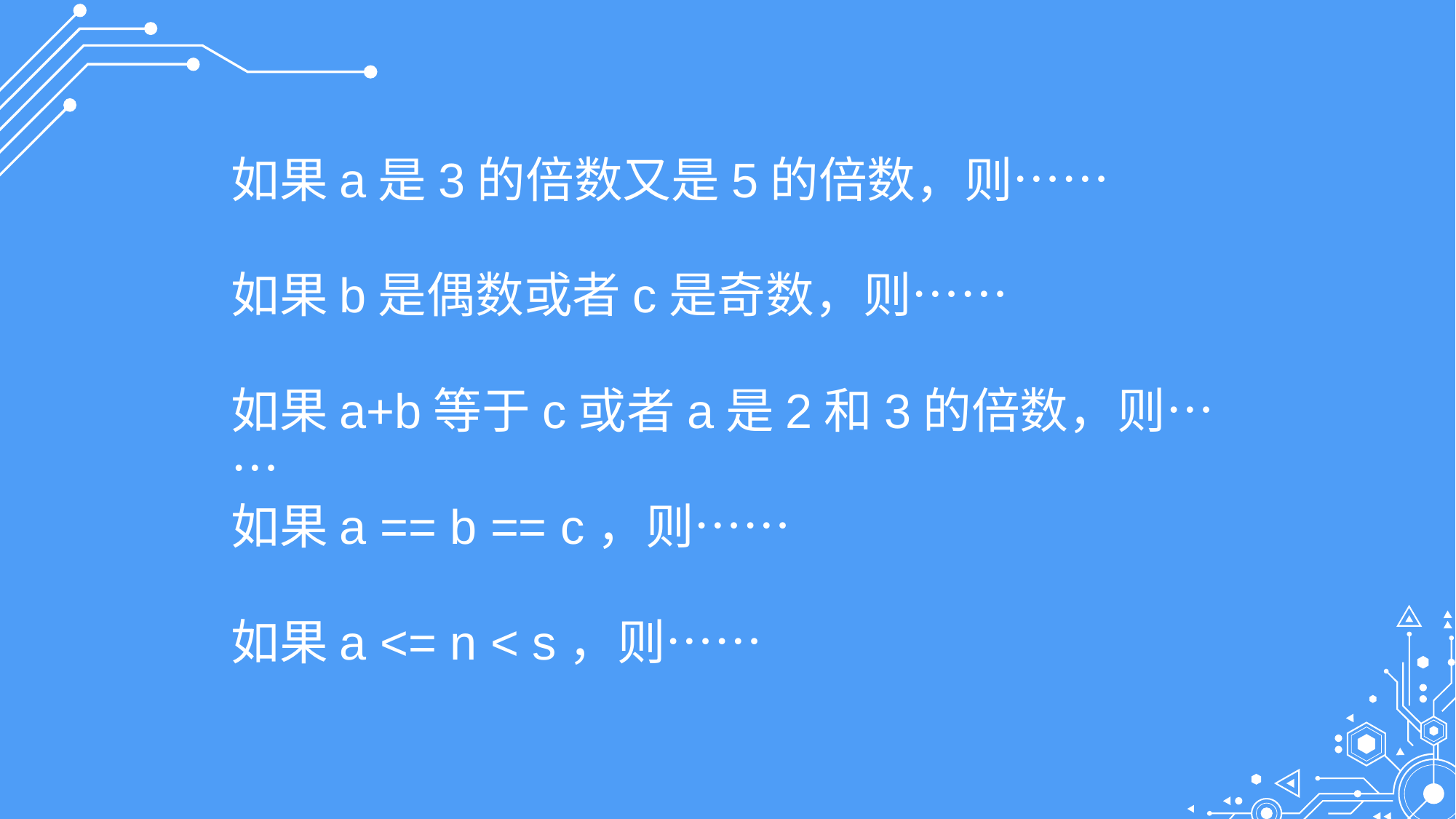

如果a是3的倍数又是5的倍数，则……
如果b是偶数或者c是奇数，则……
如果a+b等于c或者a是2和3的倍数，则……
如果a == b == c，则……
如果a <= n < s，则……